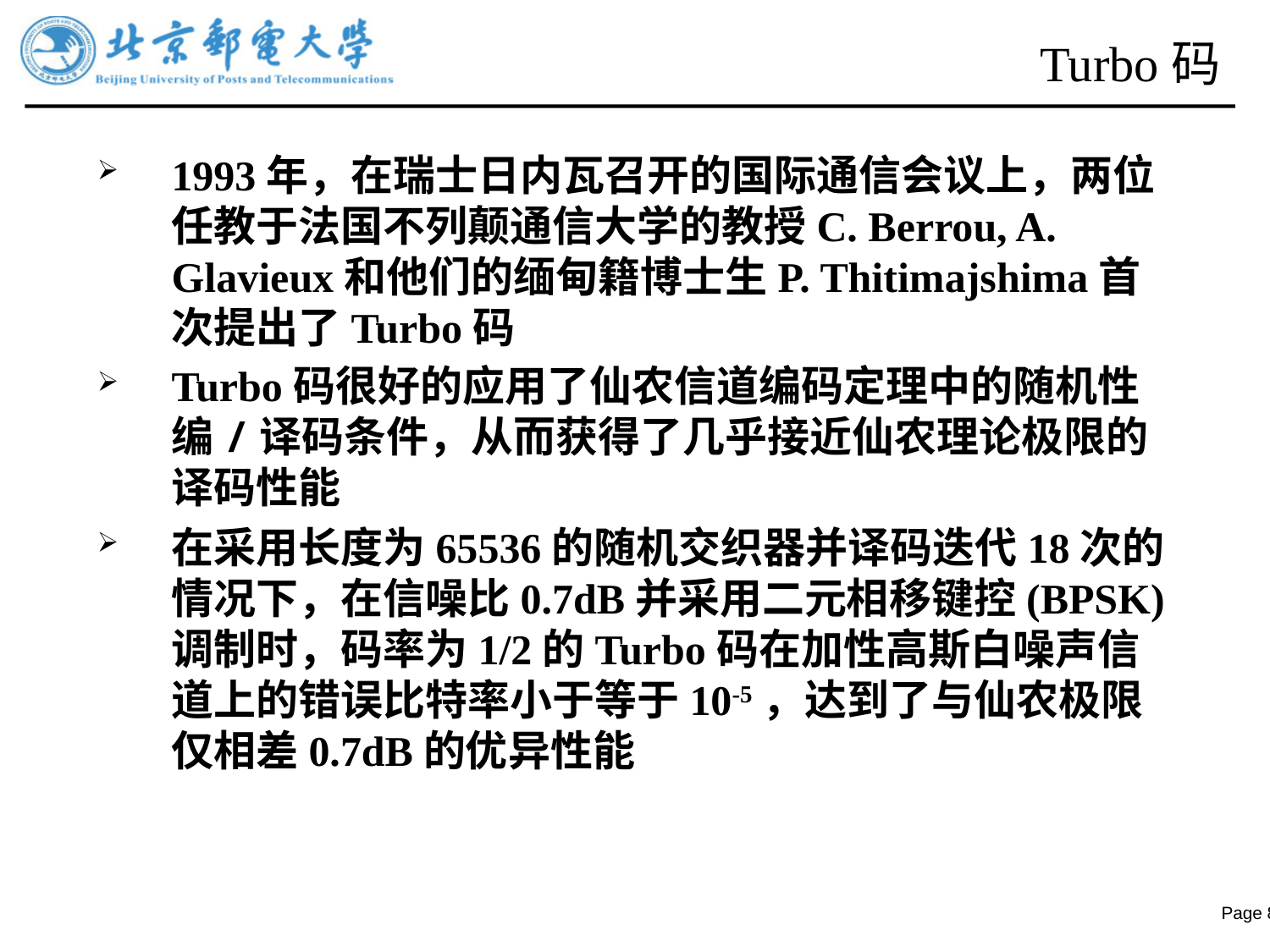

# Turbo码
1993年，在瑞士日内瓦召开的国际通信会议上，两位任教于法国不列颠通信大学的教授C. Berrou, A. Glavieux和他们的缅甸籍博士生P. Thitimajshima首次提出了Turbo码
Turbo码很好的应用了仙农信道编码定理中的随机性编/译码条件，从而获得了几乎接近仙农理论极限的译码性能
在采用长度为65536的随机交织器并译码迭代18次的情况下，在信噪比0.7dB并采用二元相移键控(BPSK)调制时，码率为1/2的Turbo码在加性高斯白噪声信道上的错误比特率小于等于10-5，达到了与仙农极限仅相差0.7dB的优异性能